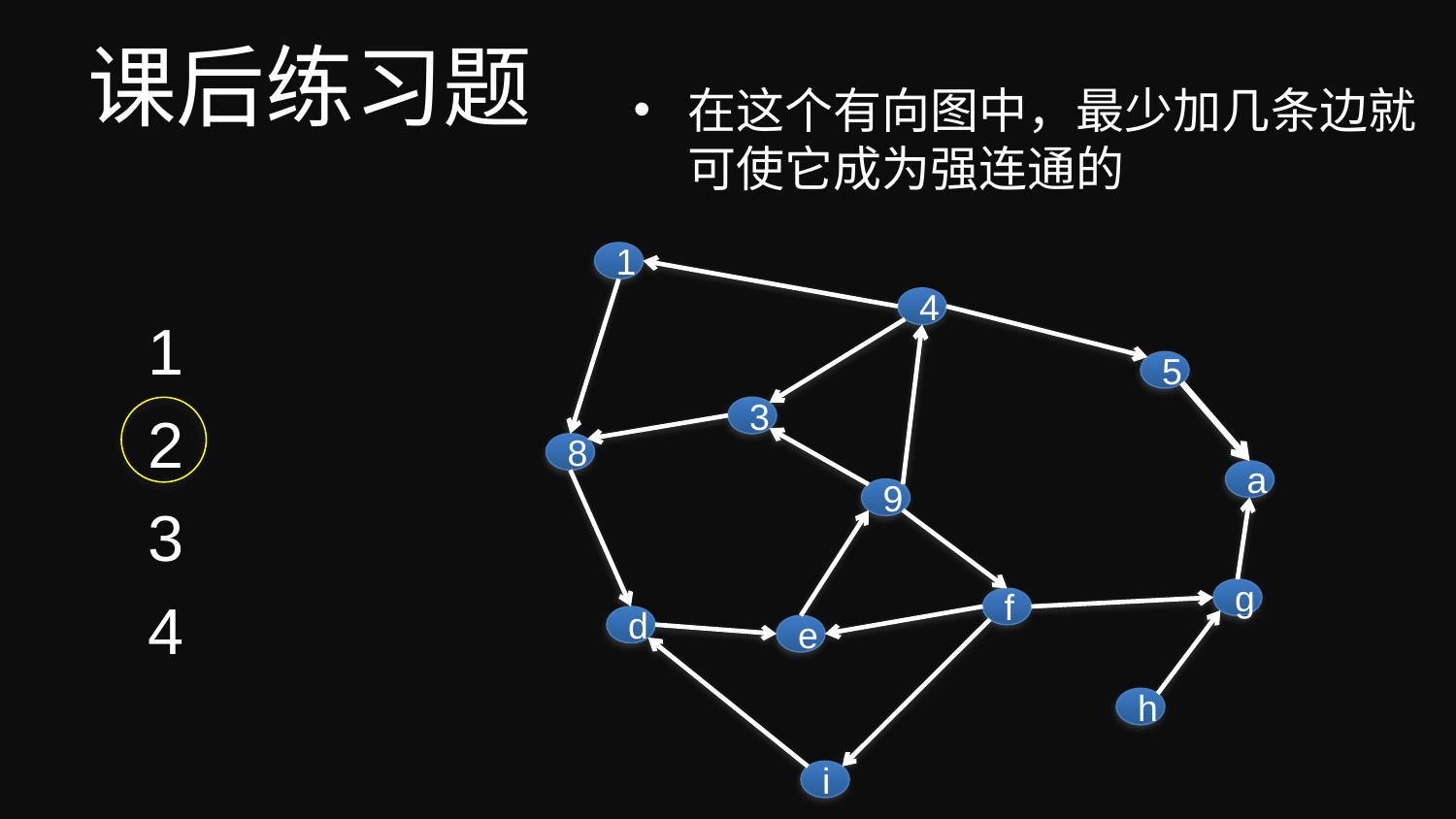

# 课后练习题
在这个有向图中，最少加几条边就可使它成为强连通的
1
1
2
3
4
4
5

3
8
a
9
g
f
d
e
h
i